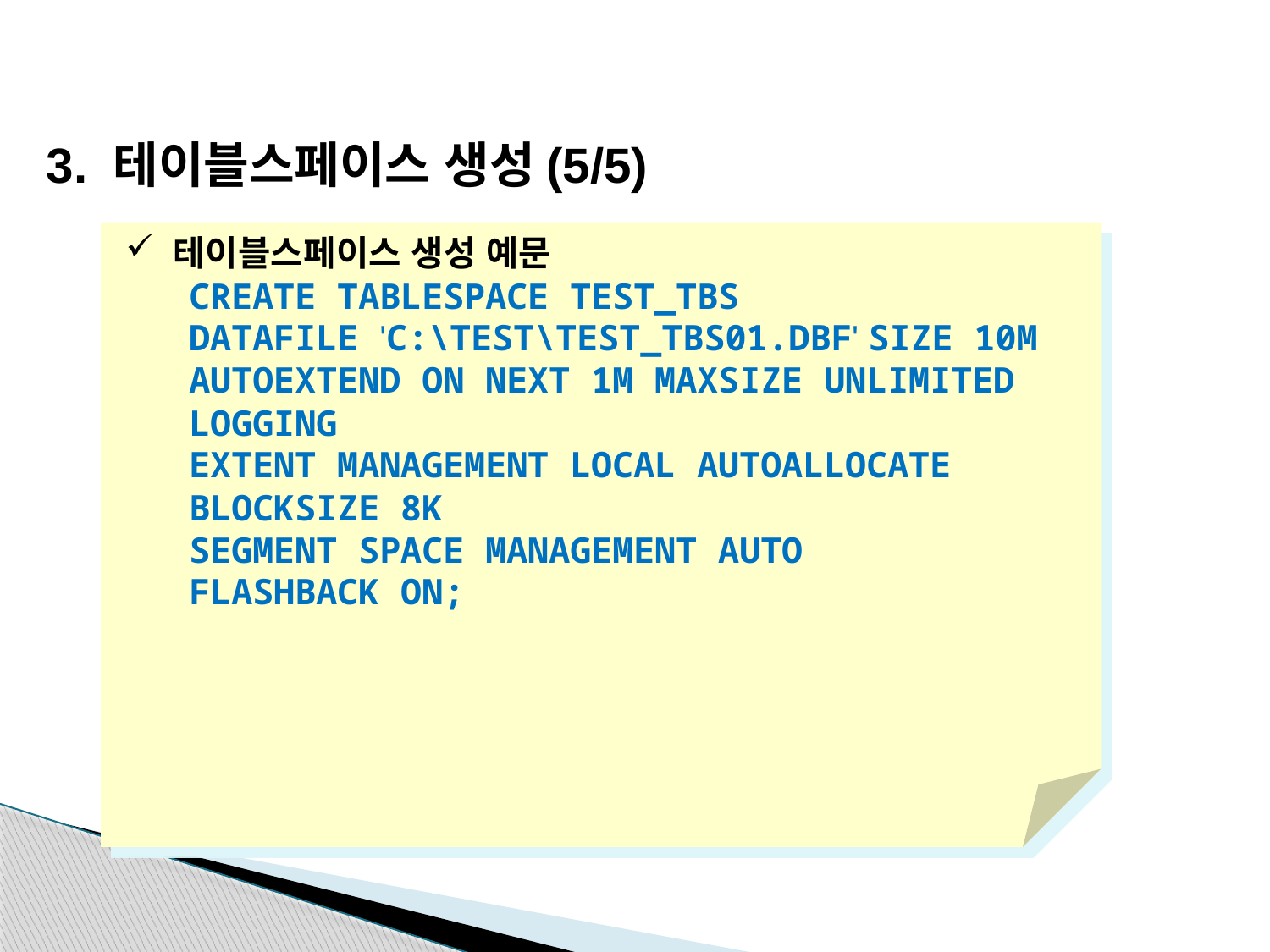

3. 테이블스페이스 생성(5/5)

테이블스페이스 생성 예문
   CREATE TABLESPACE TEST_TBS
   DATAFILE 'C:\TEST\TEST_TBS01.DBF' SIZE 10M
   AUTOEXTEND ON NEXT 1M MAXSIZE UNLIMITED
   LOGGING
   EXTENT MANAGEMENT LOCAL AUTOALLOCATE
   BLOCKSIZE 8K
   SEGMENT SPACE MANAGEMENT AUTO
   FLASHBACK ON;